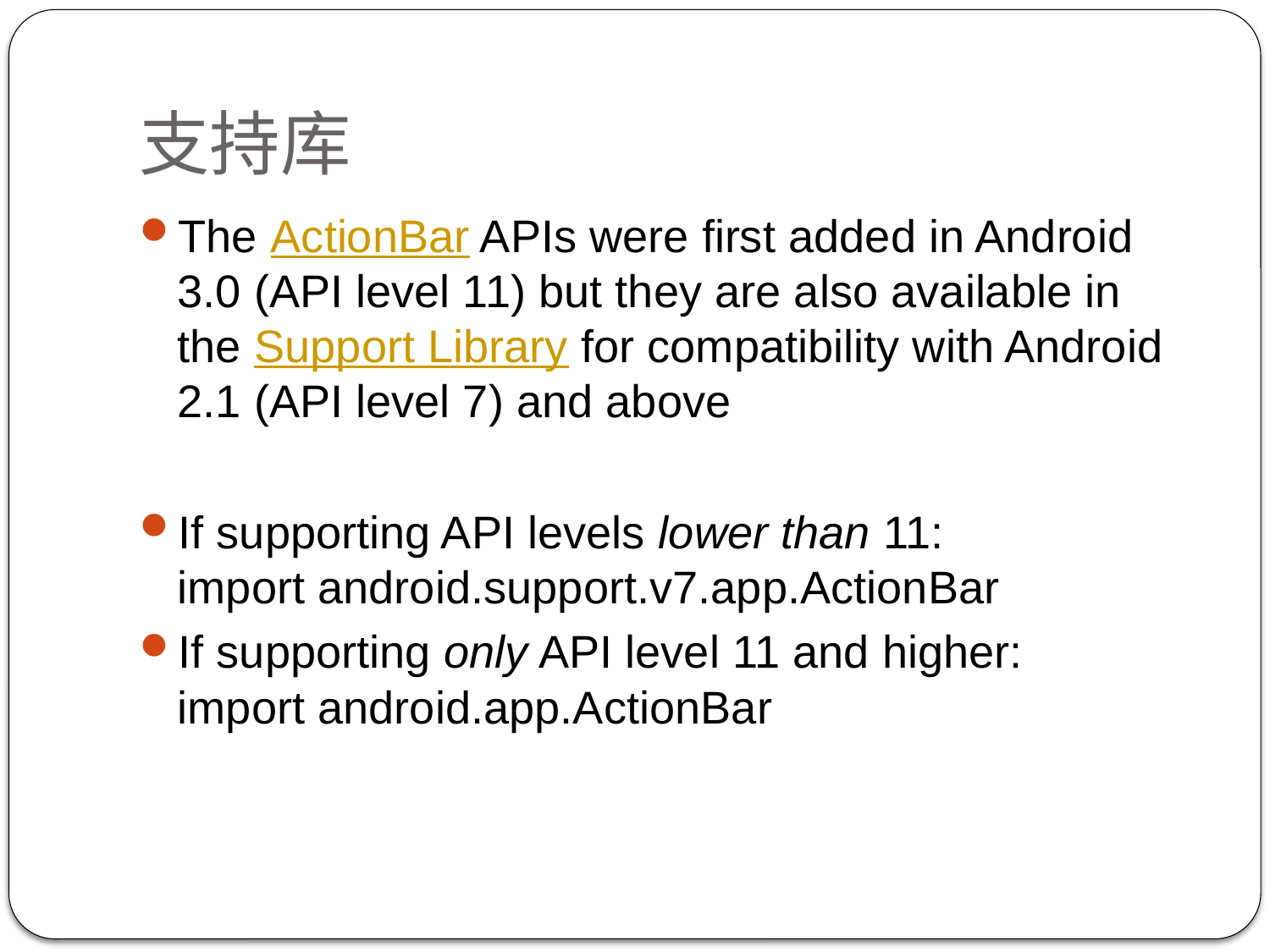

# 支持库
The ActionBar APIs were first added in Android 3.0 (API level 11) but they are also available in the Support Library for compatibility with Android 2.1 (API level 7) and above

If supporting API levels lower than 11:
import android.support.v7.app.ActionBar
If supporting only API level 11 and higher:
import android.app.ActionBar